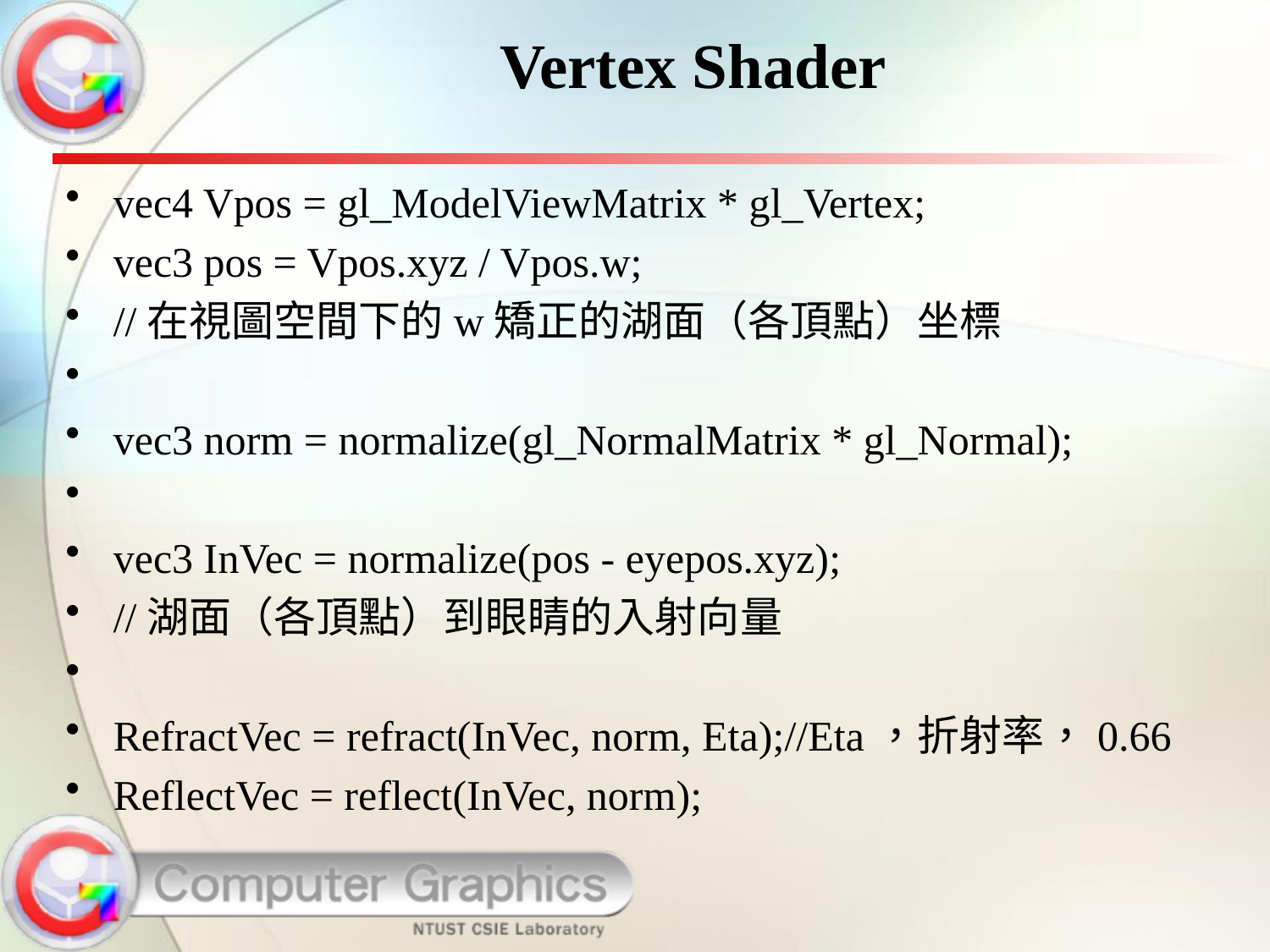

# Vertex Shader
vec4 Vpos = gl_ModelViewMatrix * gl_Vertex;
vec3 pos = Vpos.xyz / Vpos.w;
//在視圖空間下的w矯正的湖面（各頂點）坐標

vec3 norm = normalize(gl_NormalMatrix * gl_Normal);

vec3 InVec = normalize(pos - eyepos.xyz);
//湖面（各頂點）到眼睛的入射向量

RefractVec = refract(InVec, norm, Eta);//Eta，折射率，0.66
ReflectVec = reflect(InVec, norm);